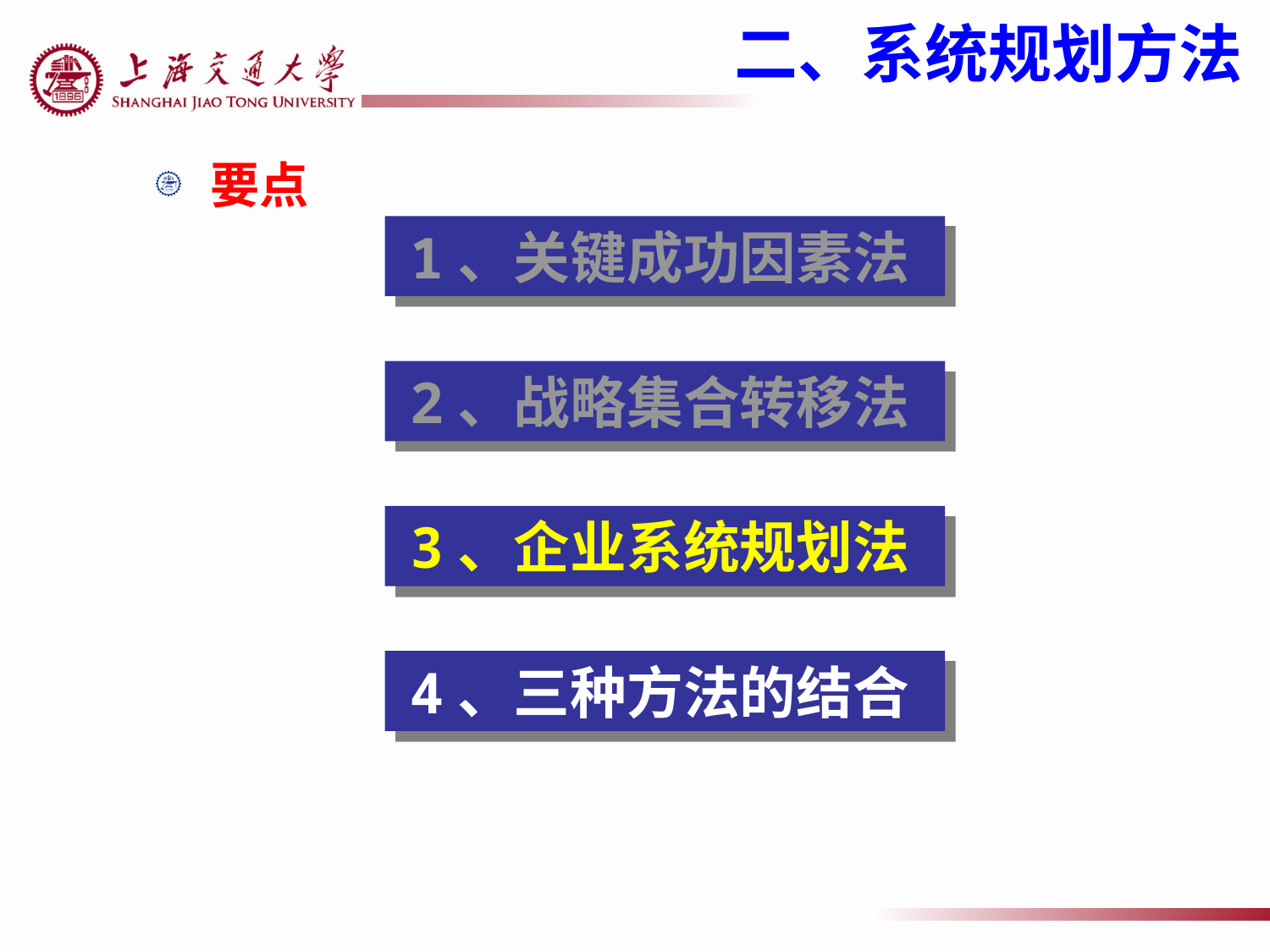

二、系统规划方法
要点
1、关键成功因素法
2、战略集合转移法
3、企业系统规划法
4、三种方法的结合